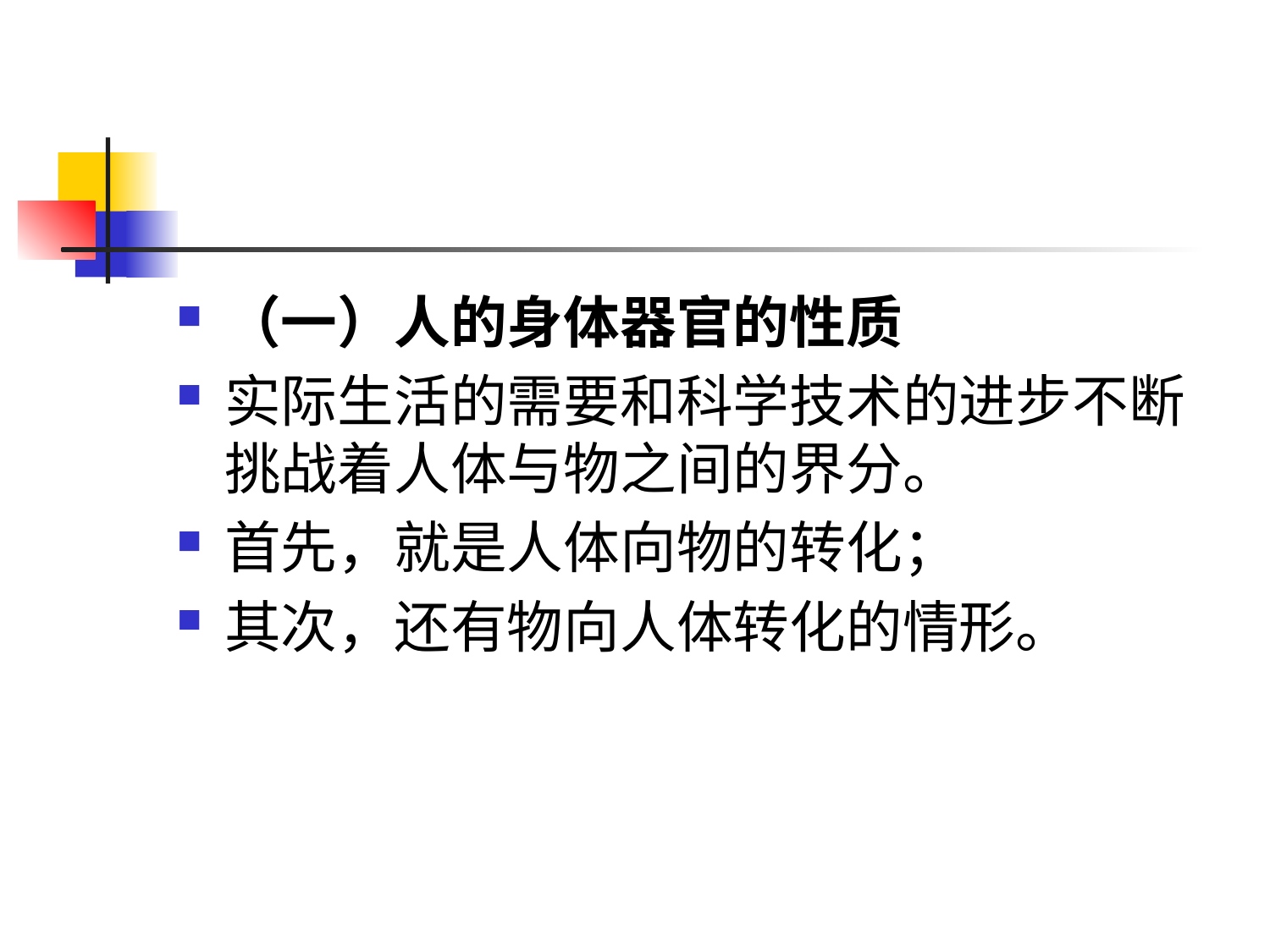

#
（一）人的身体器官的性质
实际生活的需要和科学技术的进步不断挑战着人体与物之间的界分。
首先，就是人体向物的转化；
其次，还有物向人体转化的情形。